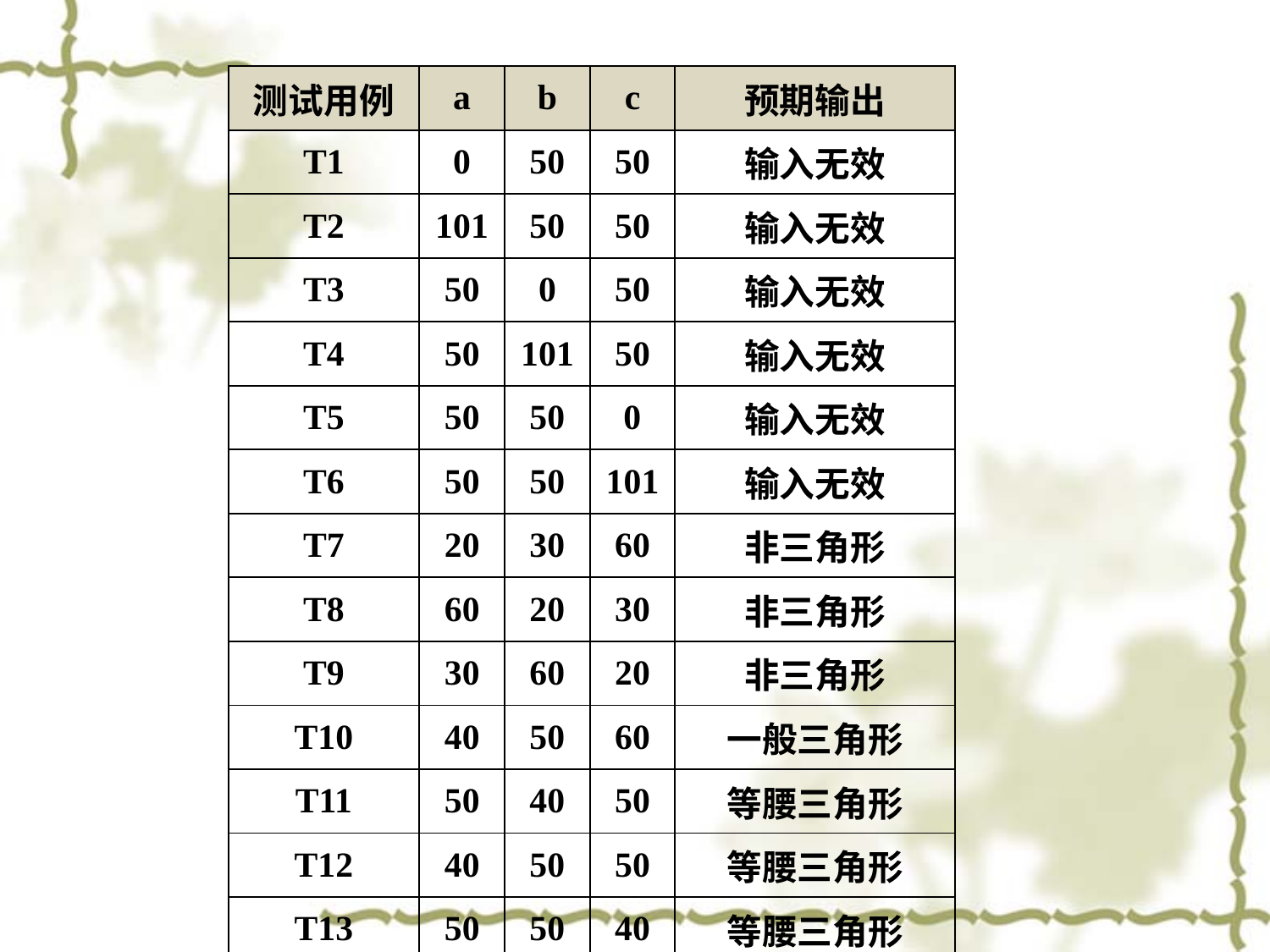

| 测试用例 | a | b | c | 预期输出 |
| --- | --- | --- | --- | --- |
| T1 | 0 | 50 | 50 | 输入无效 |
| T2 | 101 | 50 | 50 | 输入无效 |
| T3 | 50 | 0 | 50 | 输入无效 |
| T4 | 50 | 101 | 50 | 输入无效 |
| T5 | 50 | 50 | 0 | 输入无效 |
| T6 | 50 | 50 | 101 | 输入无效 |
| T7 | 20 | 30 | 60 | 非三角形 |
| T8 | 60 | 20 | 30 | 非三角形 |
| T9 | 30 | 60 | 20 | 非三角形 |
| T10 | 40 | 50 | 60 | 一般三角形 |
| T11 | 50 | 40 | 50 | 等腰三角形 |
| T12 | 40 | 50 | 50 | 等腰三角形 |
| T13 | 50 | 50 | 40 | 等腰三角形 |
| T14 | 50 | 50 | 50 | 等边三角形 |